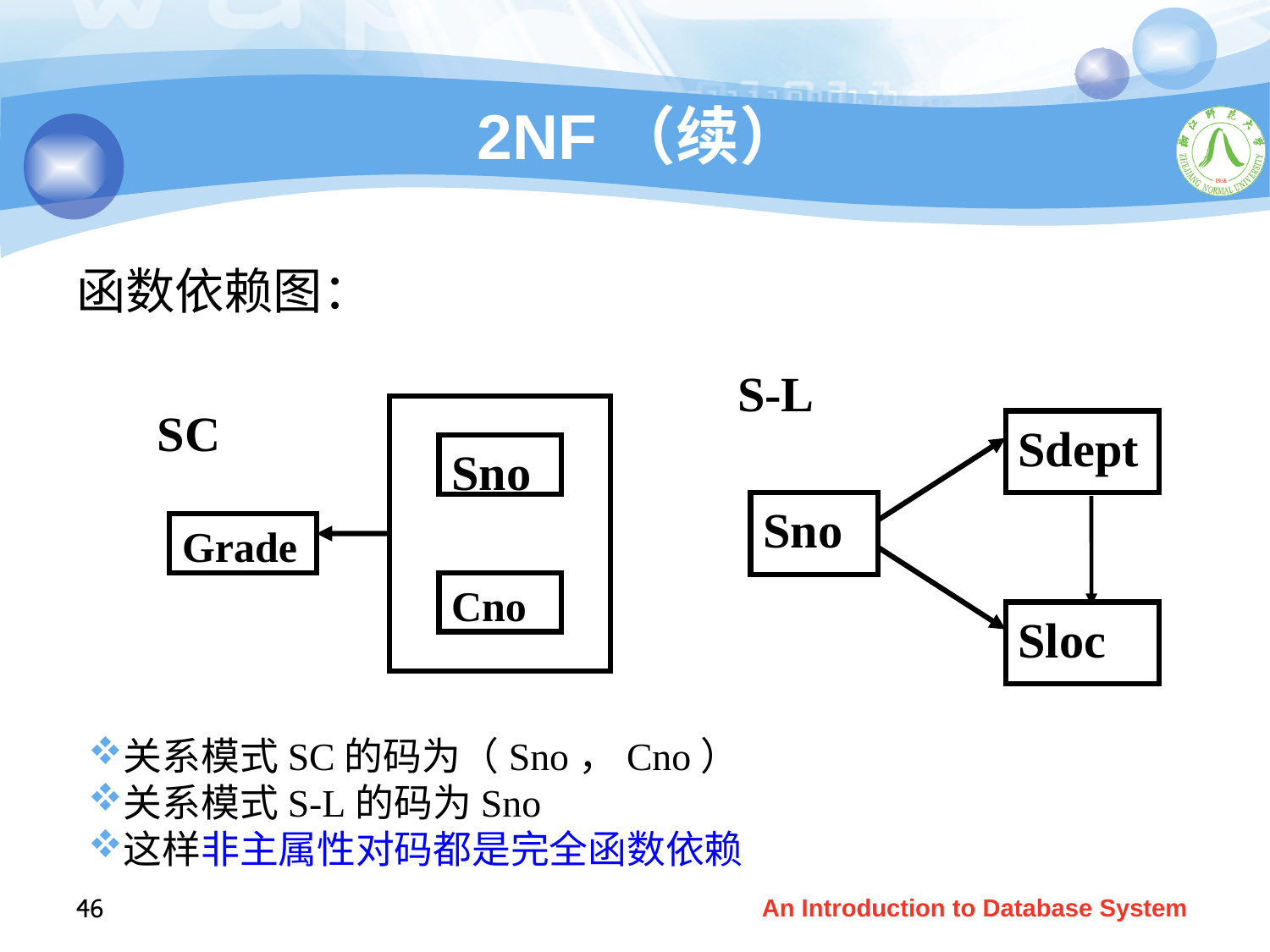

# 2NF（续）
函数依赖图：
S-L
Sdept

Sno

Sloc

SC

Sno
Grade

Cno
关系模式SC的码为（Sno，Cno）
关系模式S-L的码为Sno
这样非主属性对码都是完全函数依赖
46
An Introduction to Database System